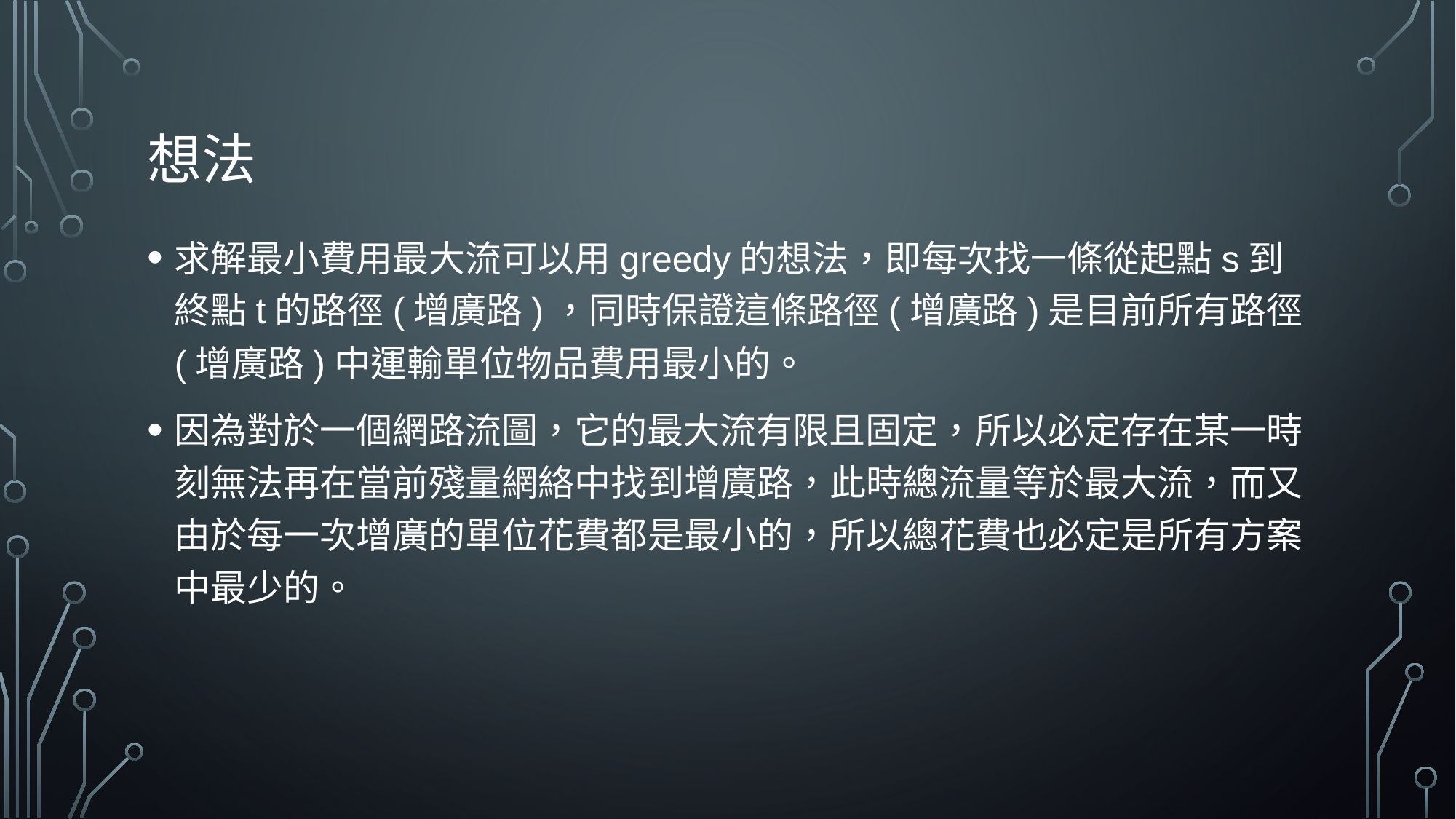

# 想法
求解最小費用最大流可以用greedy的想法，即每次找一條從起點s到終點t的路徑(增廣路)，同時保證這條路徑(增廣路)是目前所有路徑(增廣路)中運輸單位物品費用最小的。
因為對於一個網路流圖，它的最大流有限且固定，所以必定存在某一時刻無法再在當前殘量網絡中找到增廣路，此時總流量等於最大流，而又由於每一次增廣的單位花費都是最小的，所以總花費也必定是所有方案中最少的。